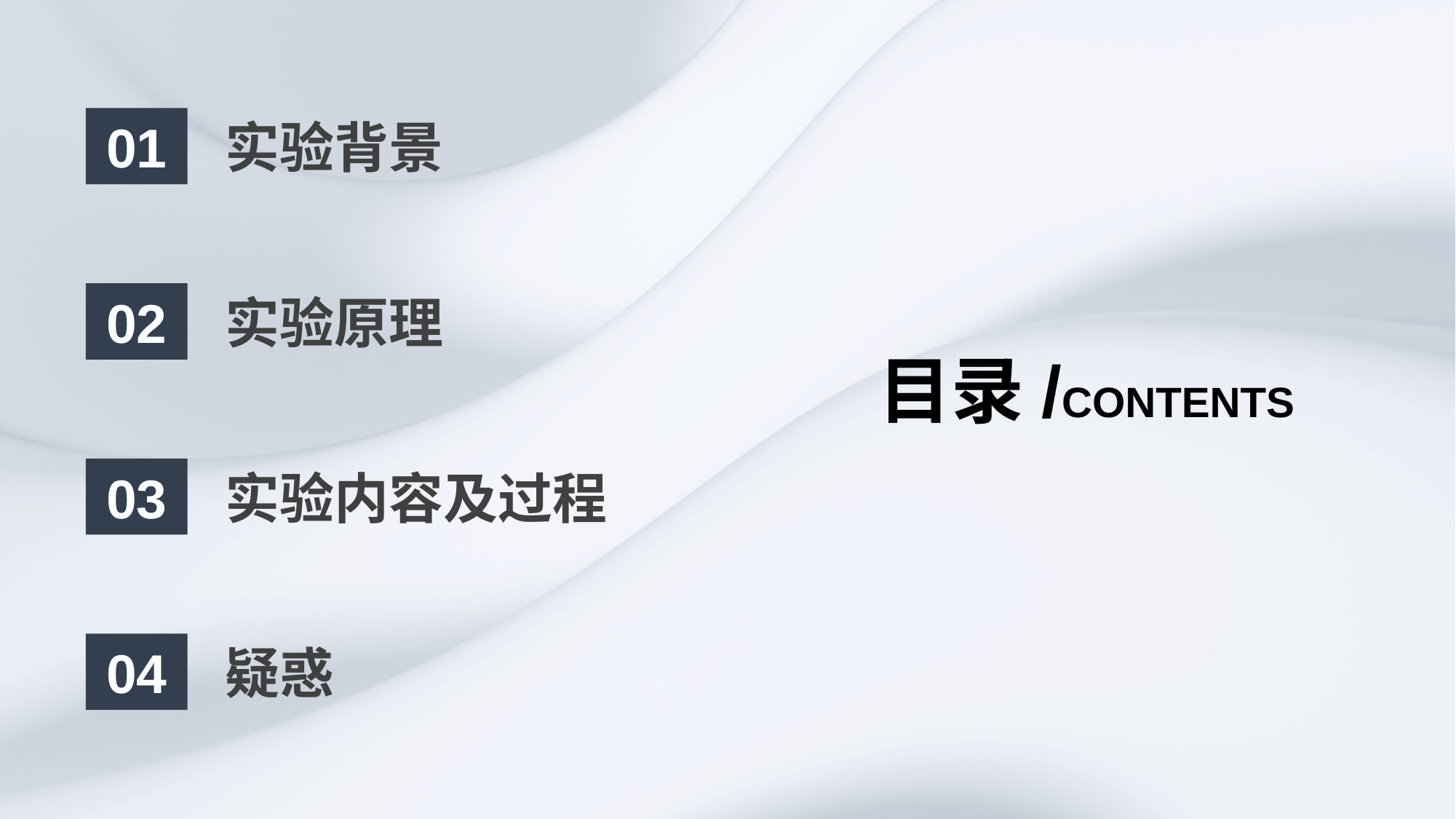

01
实验背景
02
实验原理
目录/CONTENTS
03
实验内容及过程
04
疑惑